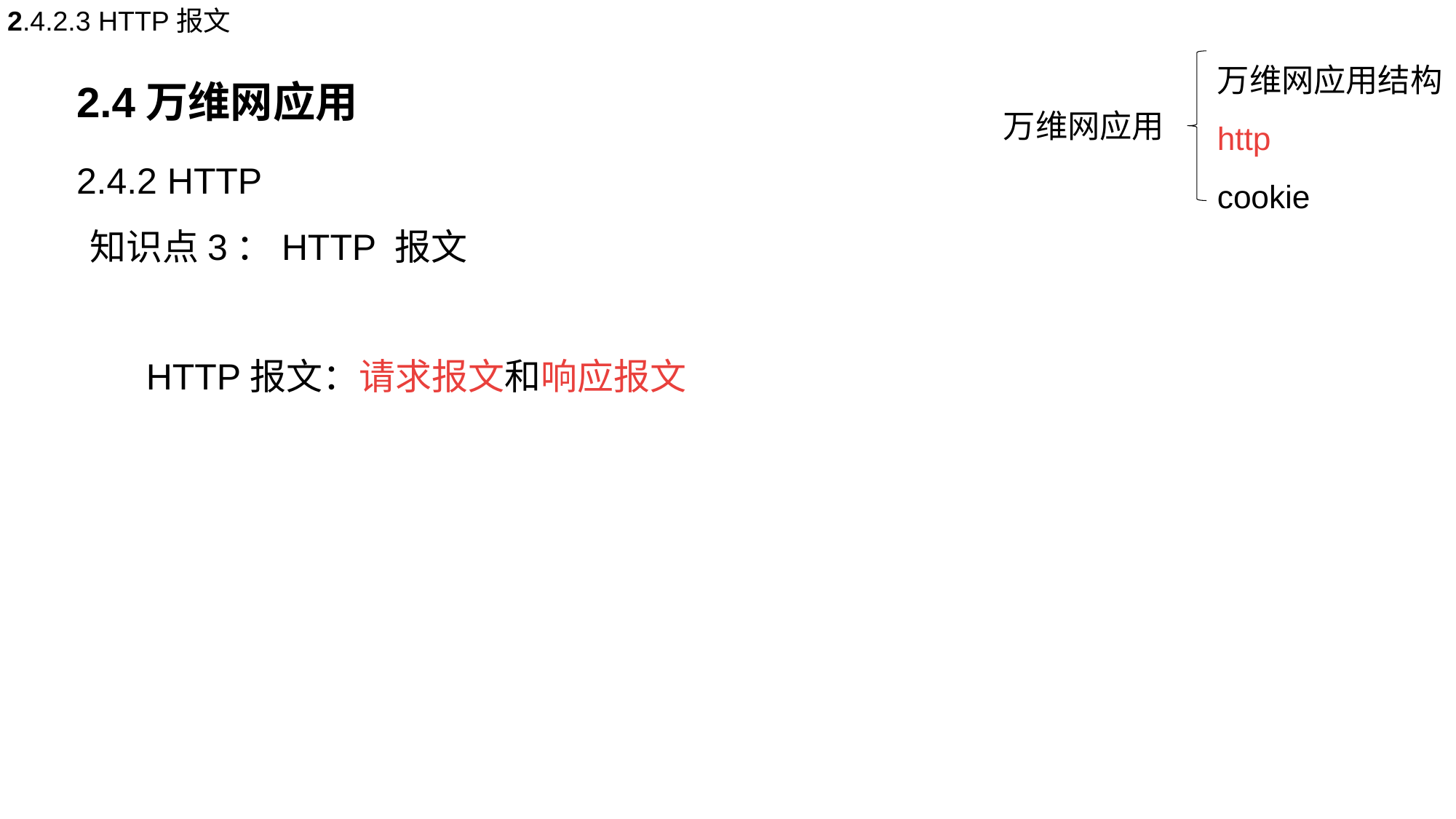

2.4.2.3 HTTP报文
万维网应用结构
http
cookie
 2.4万维网应用
 2.4.2 HTTP
  知识点3：HTTP 报文

      万维网应用

HTTP报文：请求报文和响应报文